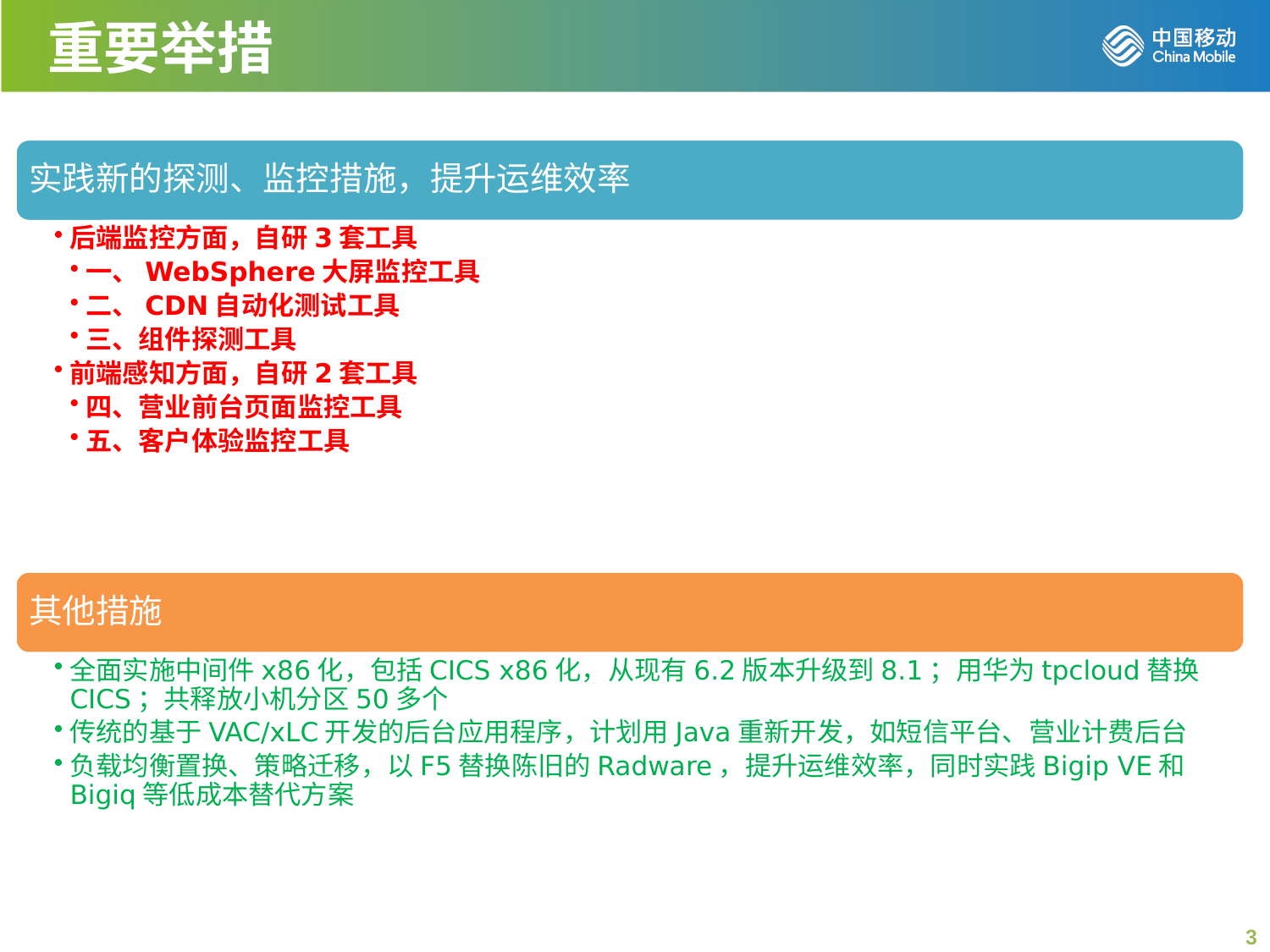

# 重要举措
实践新的探测、监控措施，提升运维效率
后端监控方面，自研3套工具
一、WebSphere大屏监控工具
二、CDN自动化测试工具
三、组件探测工具
前端感知方面，自研2套工具
四、营业前台页面监控工具
五、客户体验监控工具
其他措施
全面实施中间件x86化，包括CICS x86化，从现有6.2版本升级到8.1；用华为tpcloud替换CICS；共释放小机分区50多个
传统的基于VAC/xLC开发的后台应用程序，计划用Java重新开发，如短信平台、营业计费后台
负载均衡置换、策略迁移，以F5替换陈旧的Radware，提升运维效率，同时实践Bigip VE和Bigiq等低成本替代方案